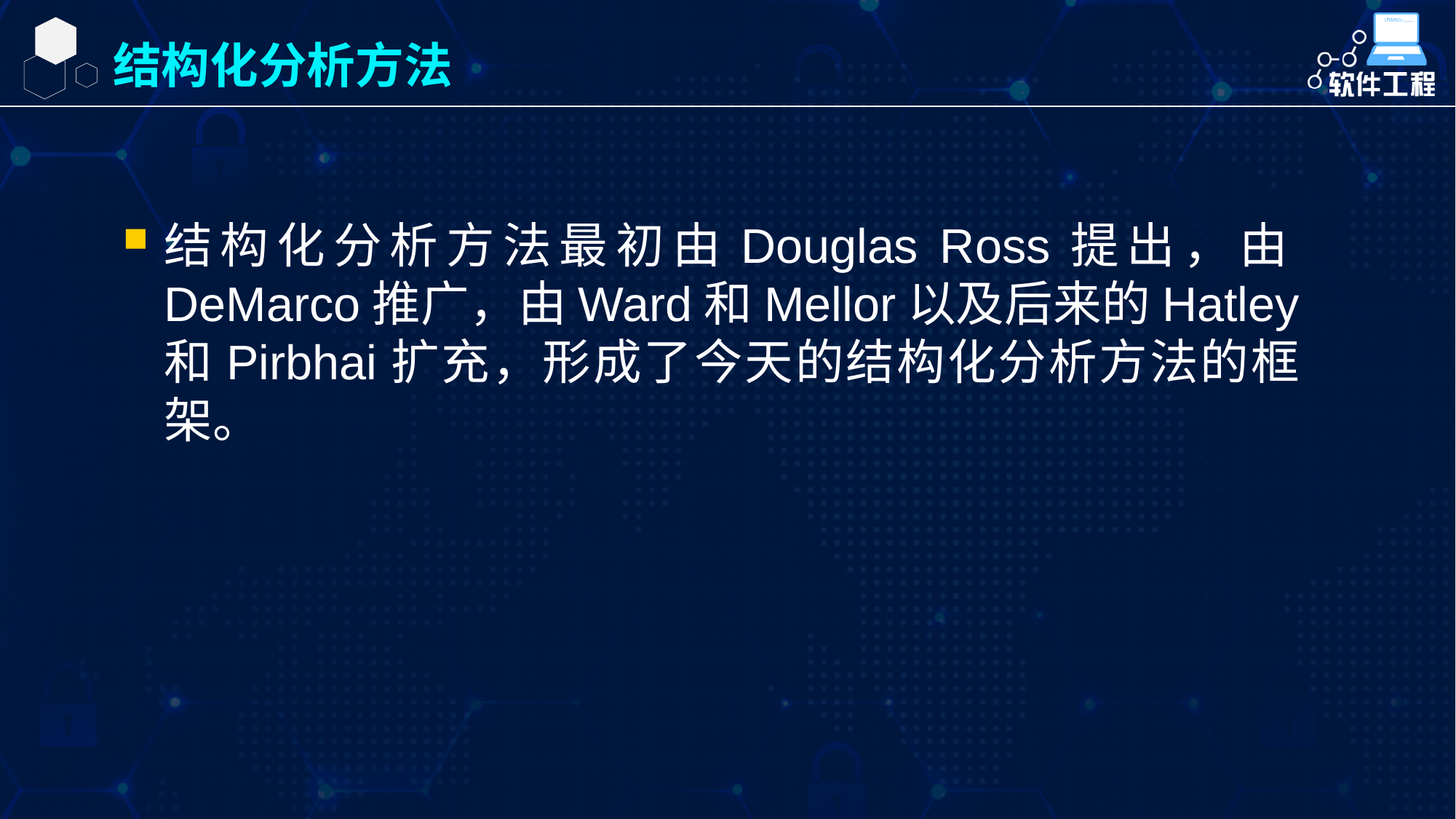

结构化分析方法

结构化分析方法最初由Douglas Ross提出，由DeMarco推广，由Ward和Mellor以及后来的Hatley和Pirbhai扩充，形成了今天的结构化分析方法的框架。